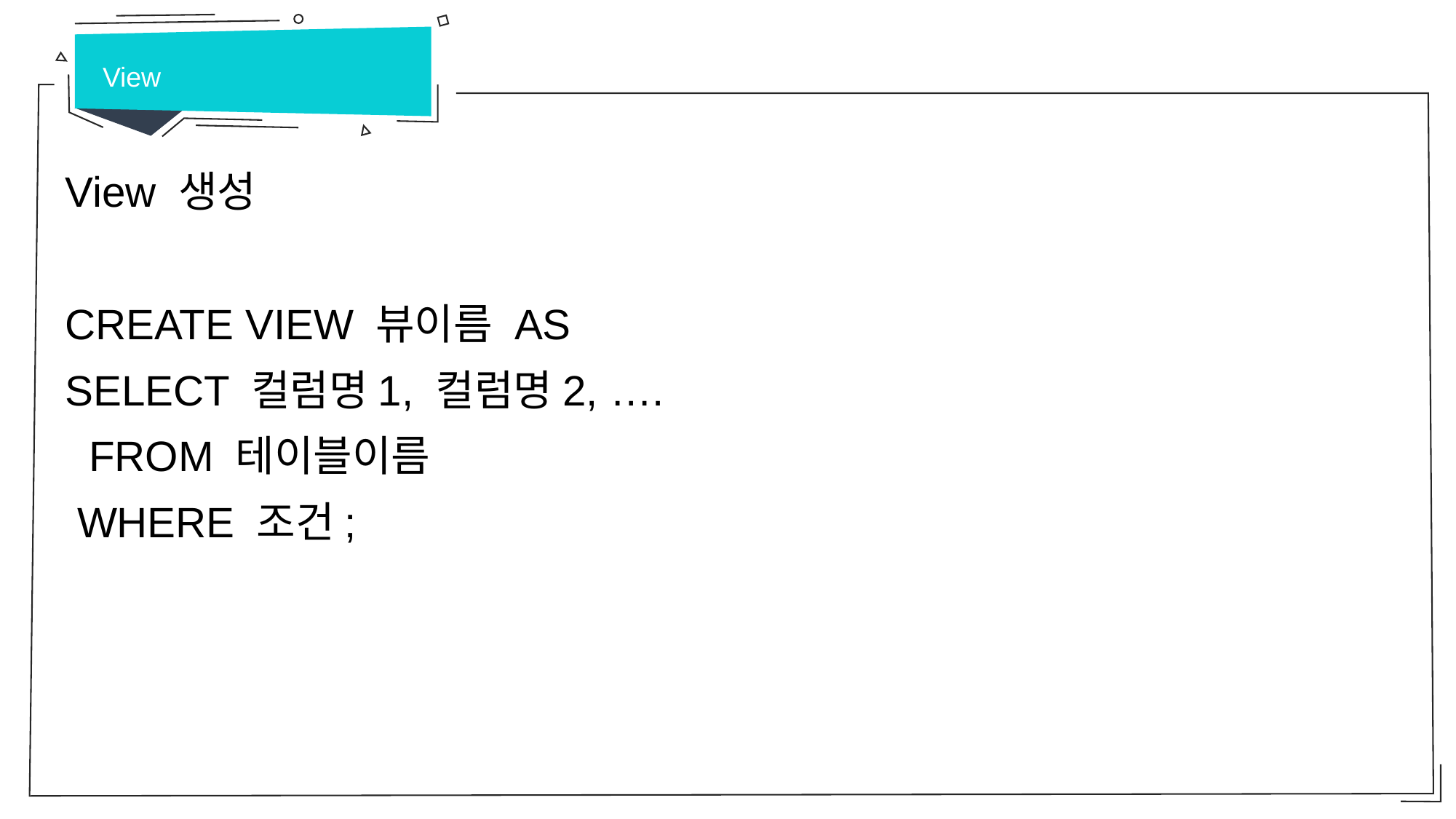

View
View 생성

CREATE VIEW 뷰이름 AS
SELECT 컬럼명1, 컬럼명2, ….
  FROM 테이블이름
 WHERE 조건;